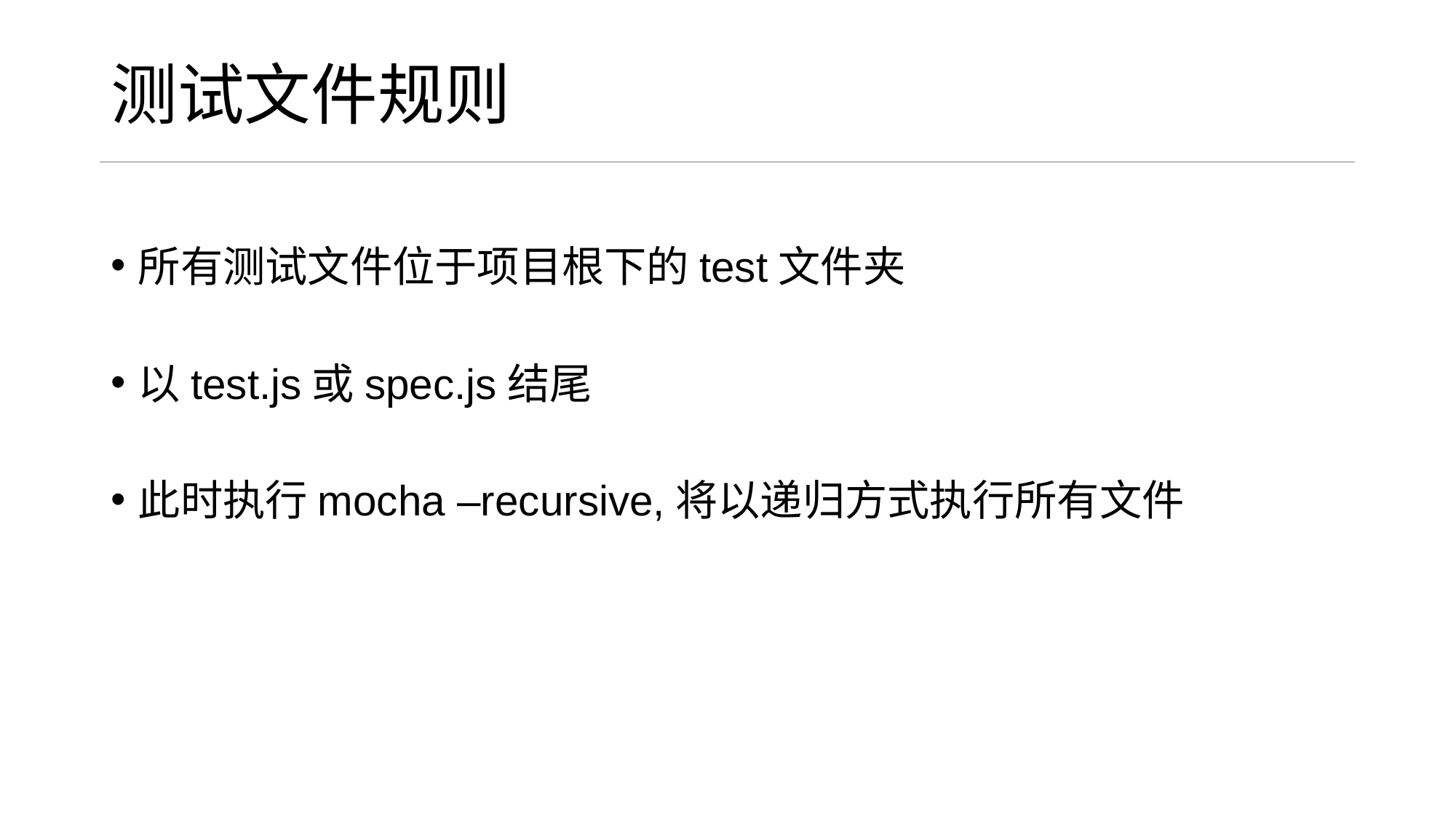

# 测试文件规则
所有测试文件位于项目根下的test文件夹
以test.js或spec.js结尾
此时执行mocha –recursive,将以递归方式执行所有文件